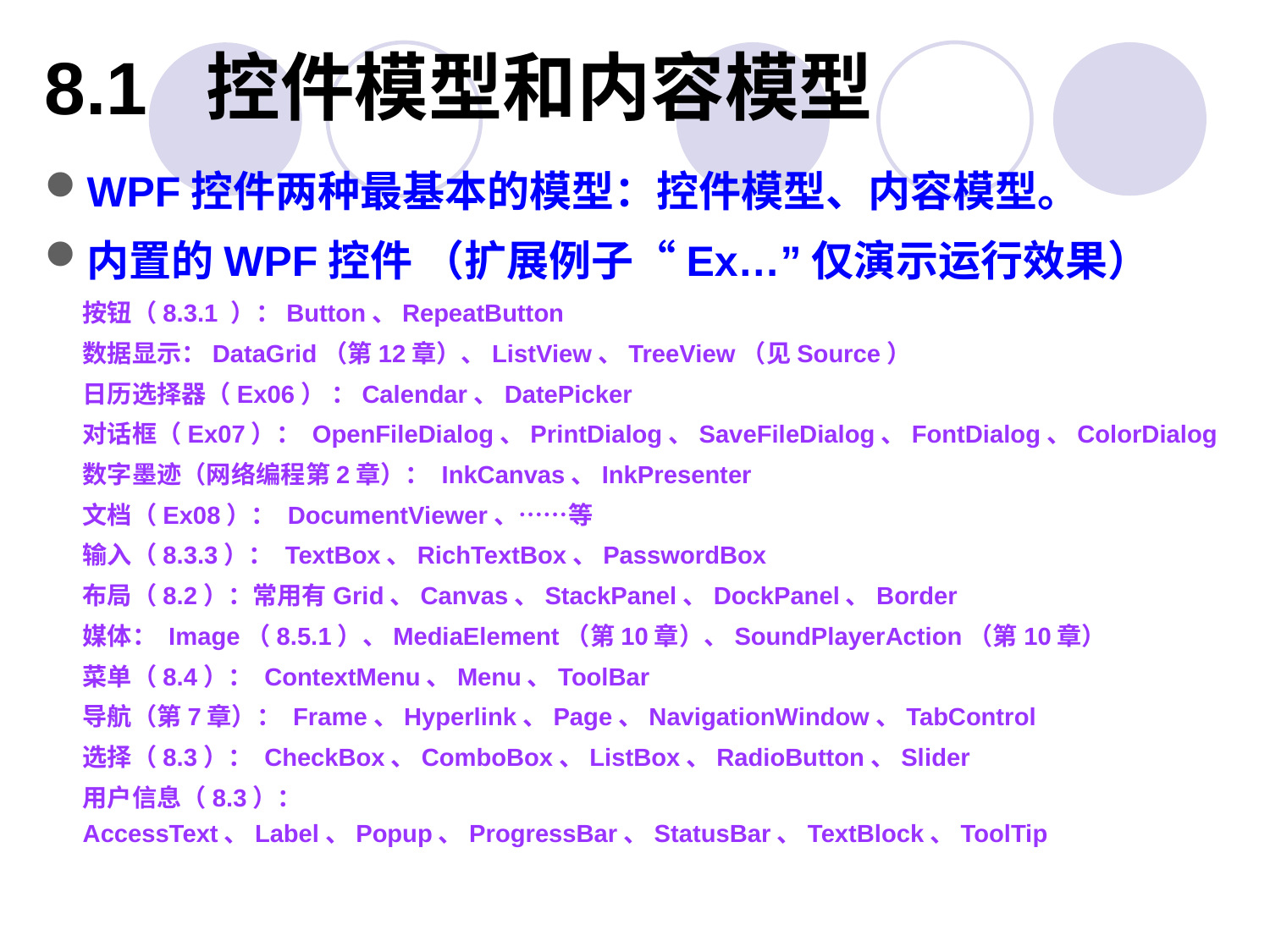

# 8.1  控件模型和内容模型
WPF控件两种最基本的模型：控件模型、内容模型。
内置的WPF控件 （扩展例子“Ex…”仅演示运行效果）
按钮（8.3.1 ）：Button、RepeatButton
数据显示：DataGrid（第12章）、ListView、TreeView（见Source）
日历选择器（Ex06） ：Calendar、DatePicker
对话框（Ex07）： OpenFileDialog、PrintDialog、SaveFileDialog、FontDialog、ColorDialog
数字墨迹（网络编程第2章）： InkCanvas、InkPresenter
文档（Ex08）： DocumentViewer、……等
输入（8.3.3）： TextBox、RichTextBox、PasswordBox
布局（8.2）：常用有Grid、Canvas、StackPanel、DockPanel、Border
媒体： Image（8.5.1）、MediaElement（第10章）、SoundPlayerAction（第10章）
菜单（8.4）： ContextMenu、Menu、ToolBar
导航（第7章）： Frame、Hyperlink、Page、NavigationWindow、TabControl
选择（8.3）： CheckBox、ComboBox、ListBox、RadioButton、Slider
用户信息（8.3）： AccessText、Label、Popup、ProgressBar、StatusBar、TextBlock、ToolTip
14